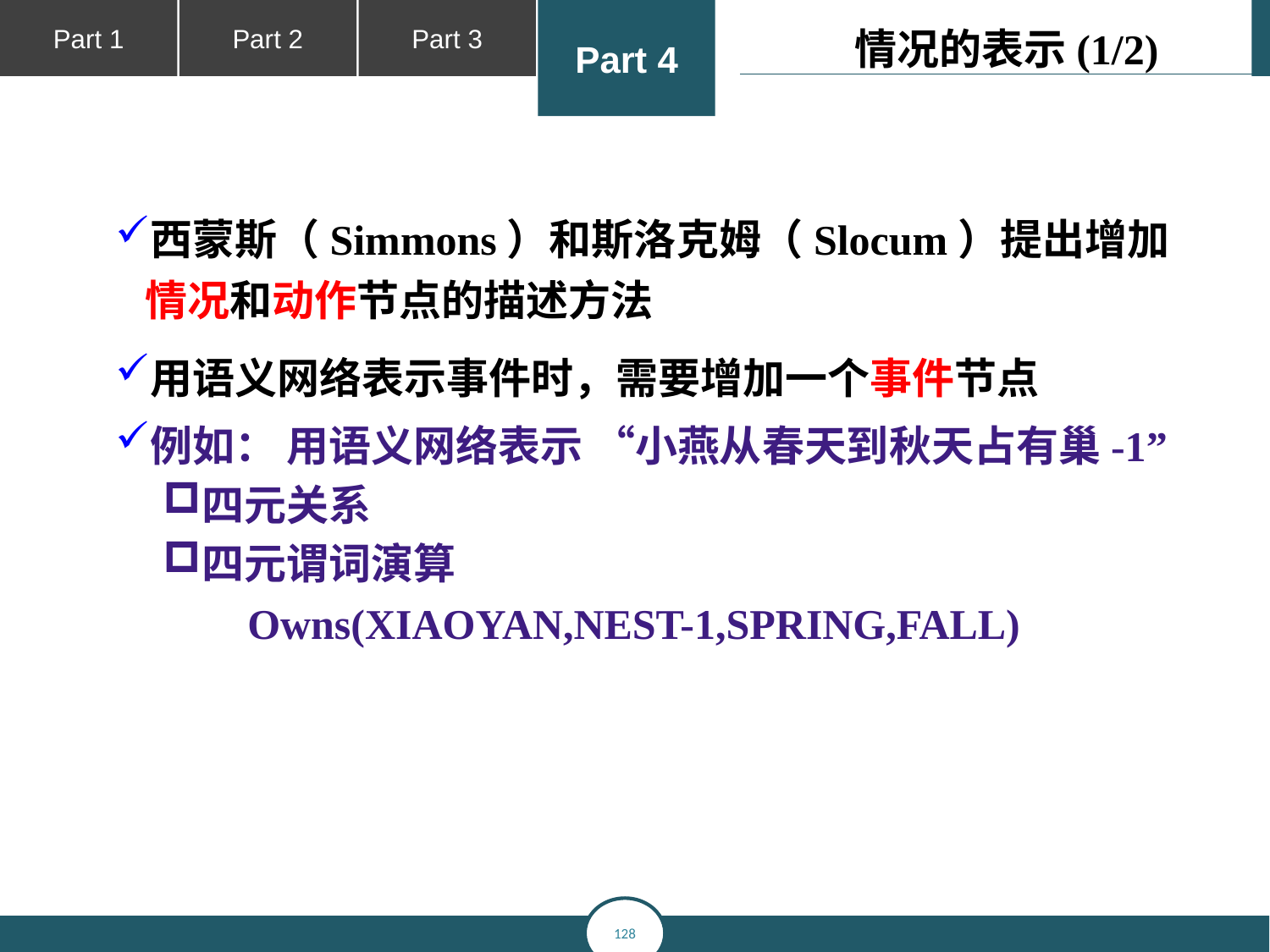

情况的表示(1/2)
西蒙斯（Simmons）和斯洛克姆（Slocum）提出增加情况和动作节点的描述方法
用语义网络表示事件时，需要增加一个事件节点
例如： 用语义网络表示 “小燕从春天到秋天占有巢-1”
四元关系
四元谓词演算
        Owns(XIAOYAN,NEST-1,SPRING,FALL)